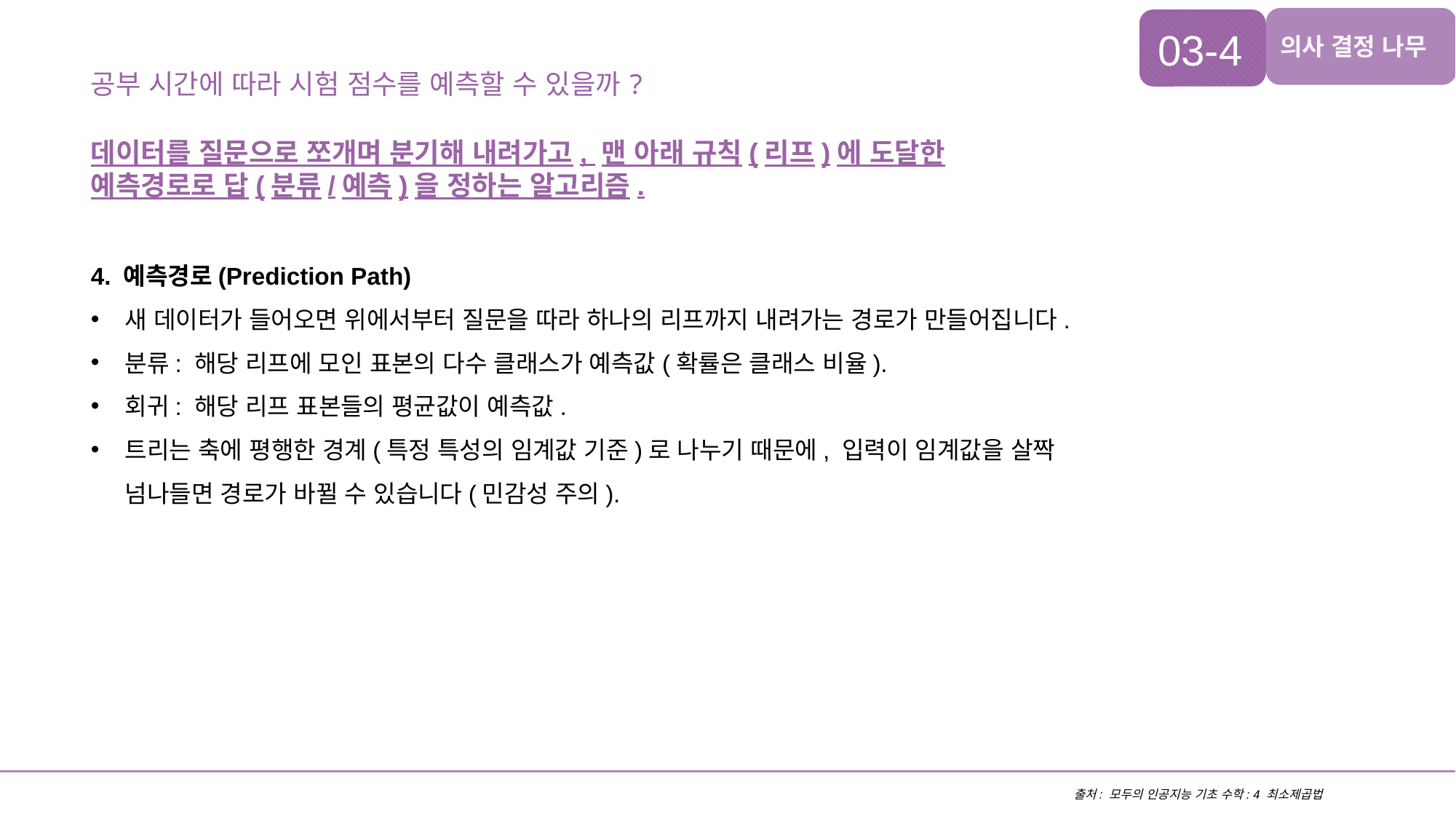

03-4
의사 결정 나무
공부 시간에 따라 시험 점수를 예측할 수 있을까?

데이터를 질문으로 쪼개며 분기해 내려가고, 맨 아래 규칙(리프)에 도달한 예측경로로 답(분류/예측)을 정하는 알고리즘.
4. 예측경로(Prediction Path)
새 데이터가 들어오면 위에서부터 질문을 따라 하나의 리프까지 내려가는 경로가 만들어집니다.
분류: 해당 리프에 모인 표본의 다수 클래스가 예측값(확률은 클래스 비율).
회귀: 해당 리프 표본들의 평균값이 예측값.
트리는 축에 평행한 경계(특정 특성의 임계값 기준)로 나누기 때문에, 입력이 임계값을 살짝 넘나들면 경로가 바뀔 수 있습니다(민감성 주의).
출처: 모두의 인공지능 기초 수학: 4 최소제곱법